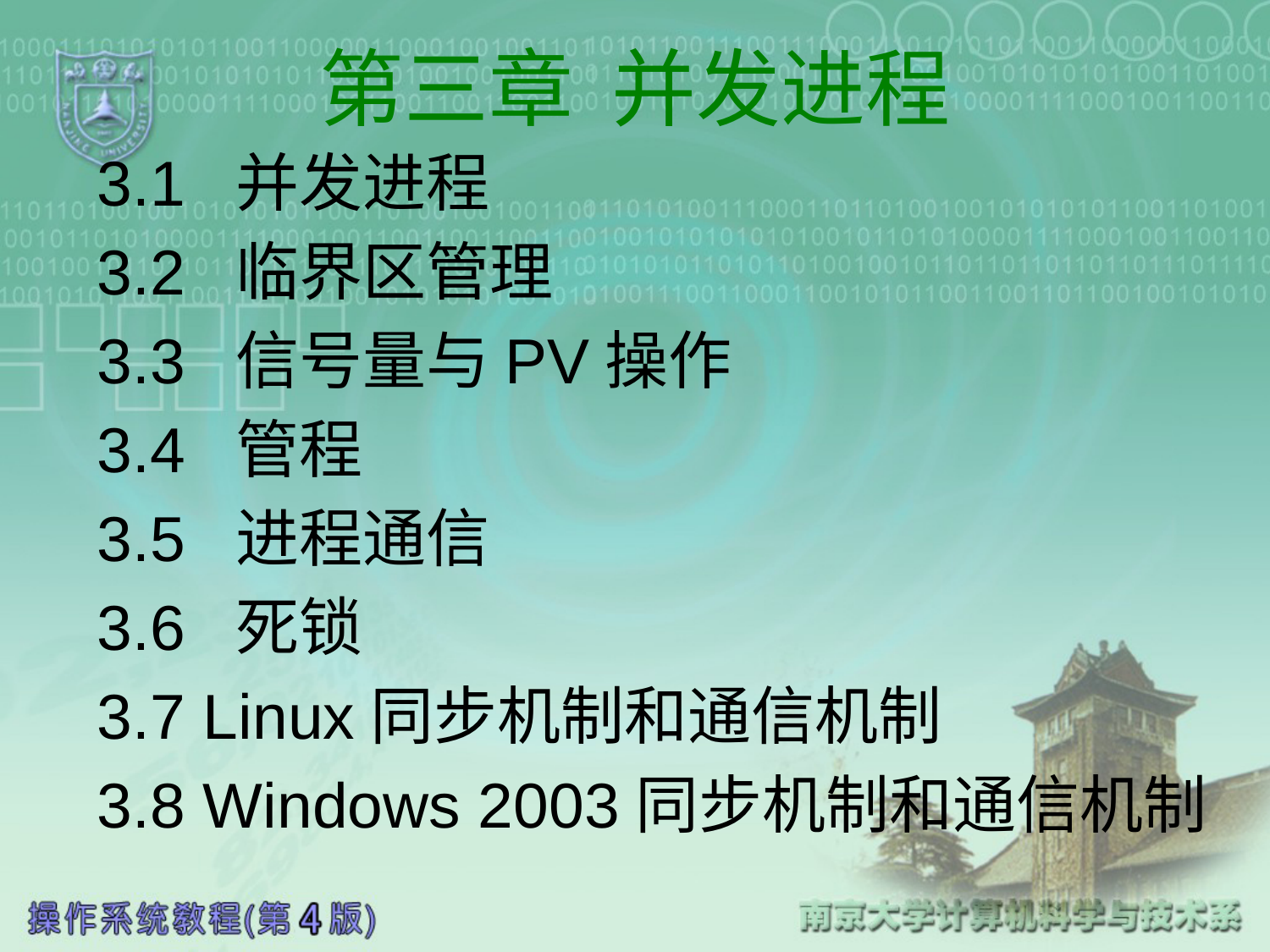

第三章  并发进程
3.1  并发进程
3.2  临界区管理
3.3  信号量与PV操作
3.4  管程
3.5  进程通信
3.6  死锁
3.7 Linux同步机制和通信机制
3.8 Windows 2003同步机制和通信机制